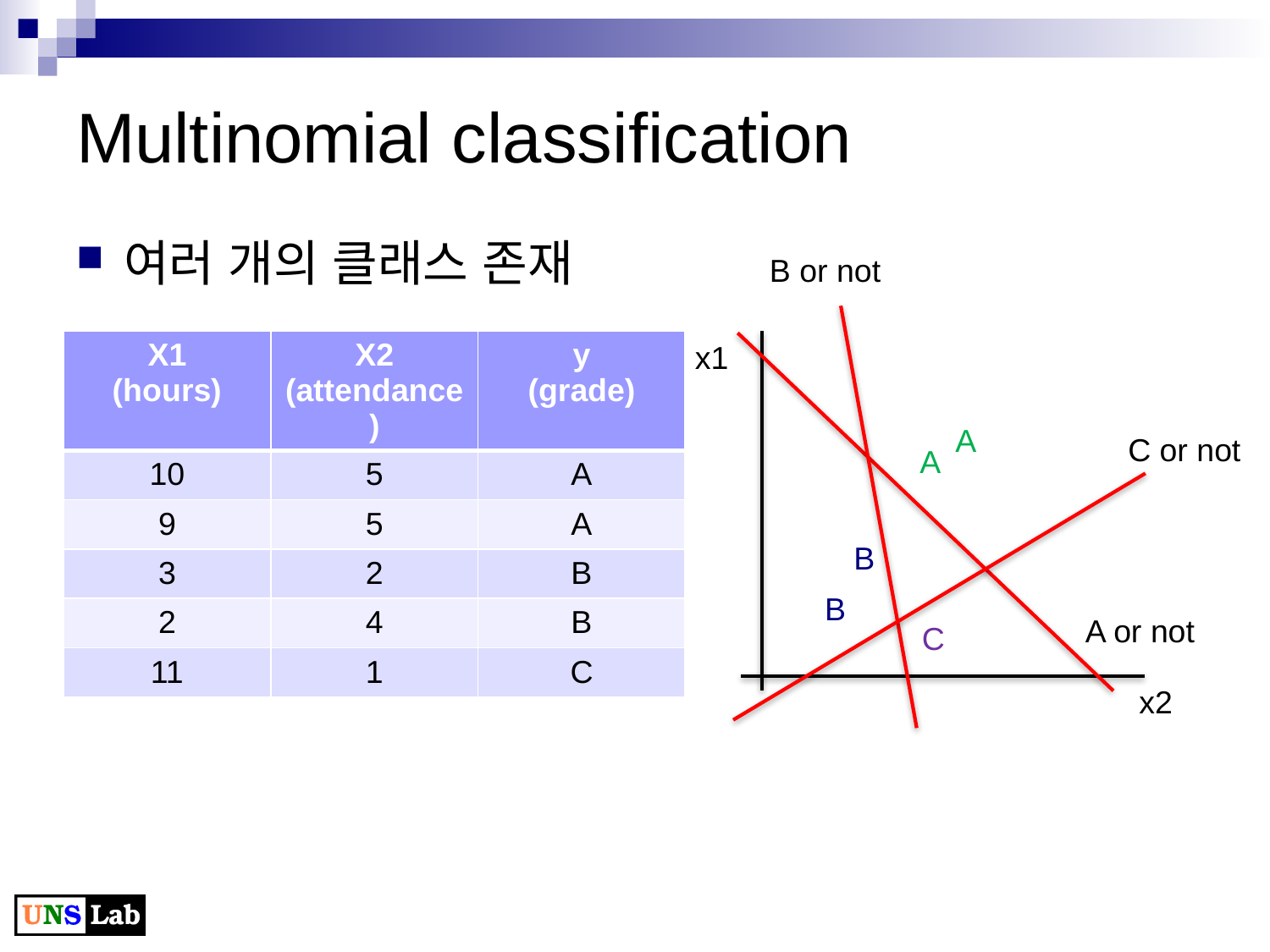

# Multinomial classification
여러 개의 클래스 존재

B or not
x1
A
C or not
A
B
B
A or not
C
x2
| X1 (hours) | X2 (attendance) | y (grade) |
| --- | --- | --- |
| 10 | 5 | A |
| 9 | 5 | A |
| 3 | 2 | B |
| 2 | 4 | B |
| 11 | 1 | C |